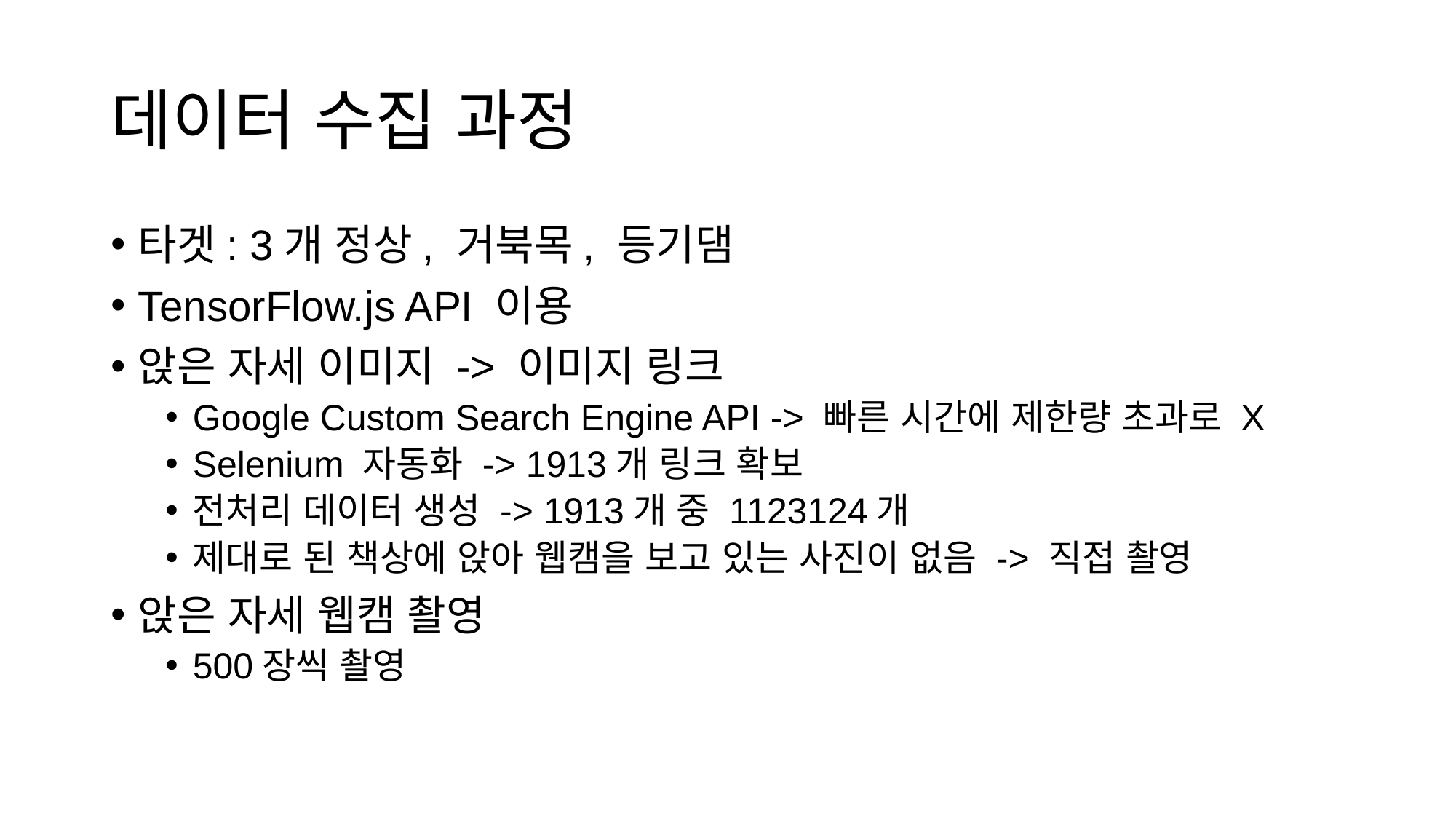

# 데이터 수집 과정
타겟: 3개 정상, 거북목, 등기댐
TensorFlow.js API 이용
앉은 자세 이미지 -> 이미지 링크
Google Custom Search Engine API -> 빠른 시간에 제한량 초과로 X
Selenium 자동화 -> 1913개 링크 확보
전처리 데이터 생성 -> 1913개 중 1123124개
제대로 된 책상에 앉아 웹캠을 보고 있는 사진이 없음 -> 직접 촬영
앉은 자세 웹캠 촬영
500장씩 촬영